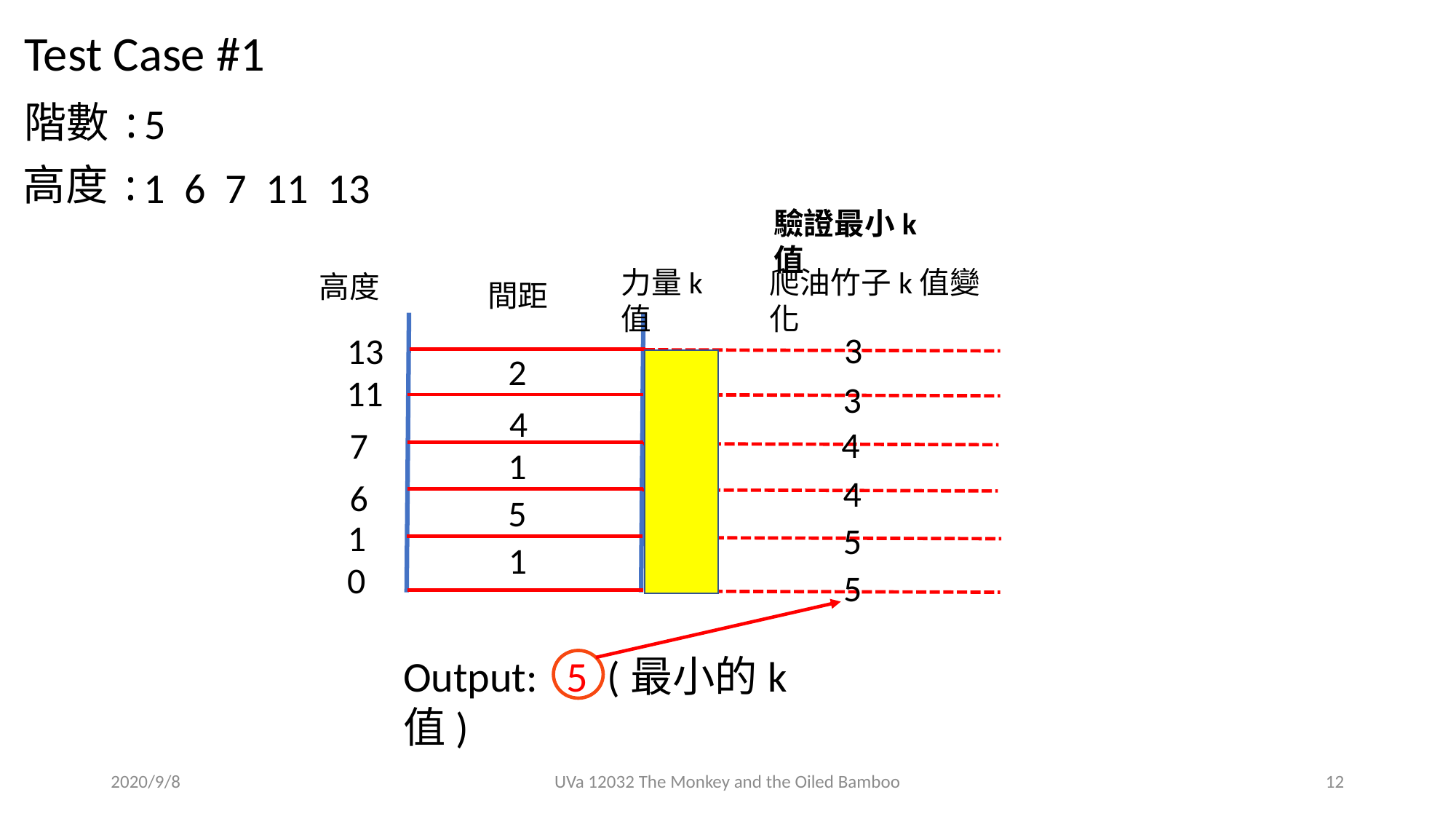

Test Case #1
階數:
5
高度:
1  6  7  11  13
驗證最小k值
力量k值
爬油竹子k值變化
高度
間距
3
13
2
2

11
3
4
4
4
7
1
4
4
6
5
5
1
5
1
5
0
5
Output:   5  (最小的k值)

2020/9/8
UVa 12032 The Monkey and the Oiled Bamboo
12